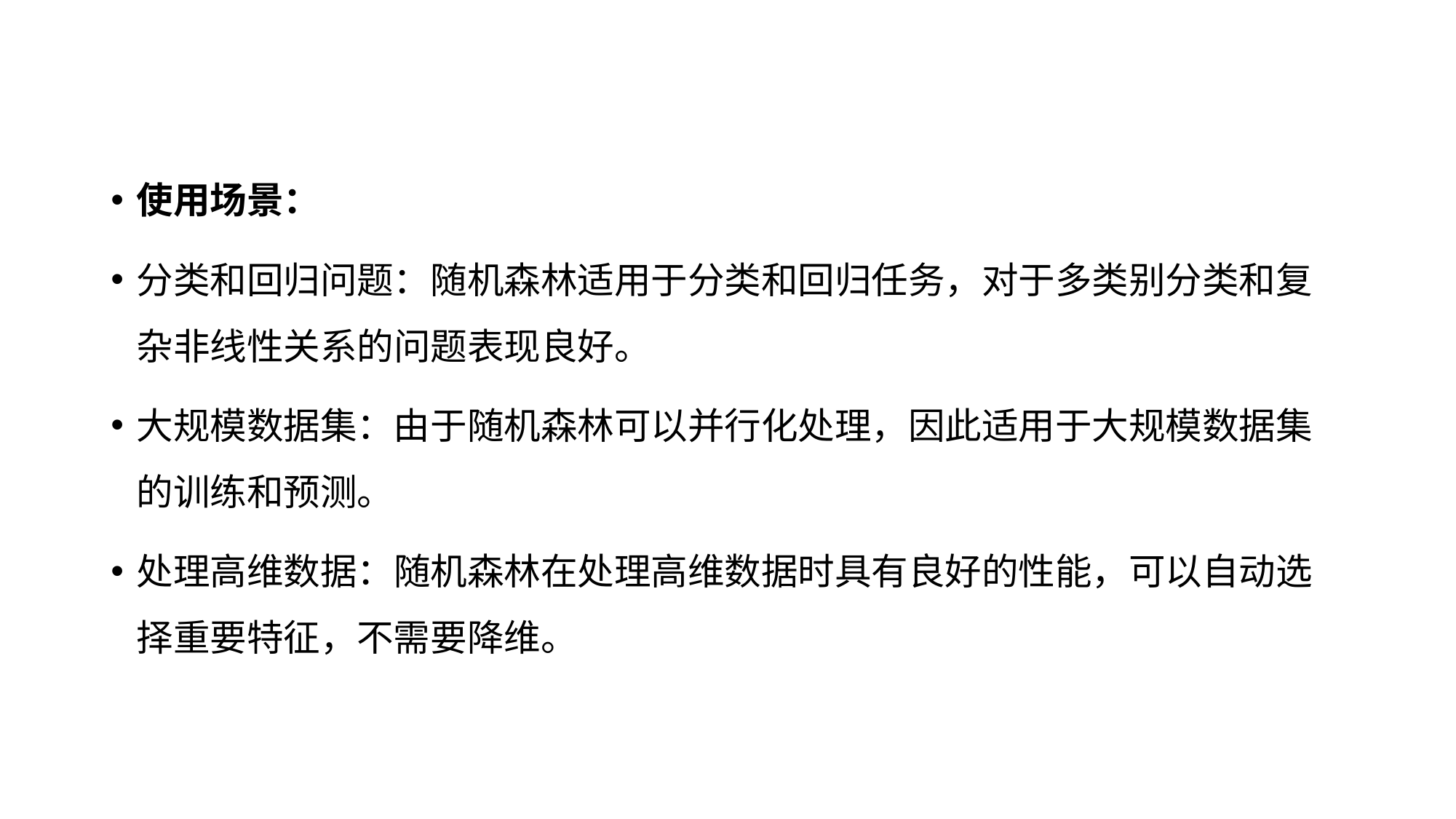

使用场景：
分类和回归问题：随机森林适用于分类和回归任务，对于多类别分类和复杂非线性关系的问题表现良好。
大规模数据集：由于随机森林可以并行化处理，因此适用于大规模数据集的训练和预测。
处理高维数据：随机森林在处理高维数据时具有良好的性能，可以自动选择重要特征，不需要降维。